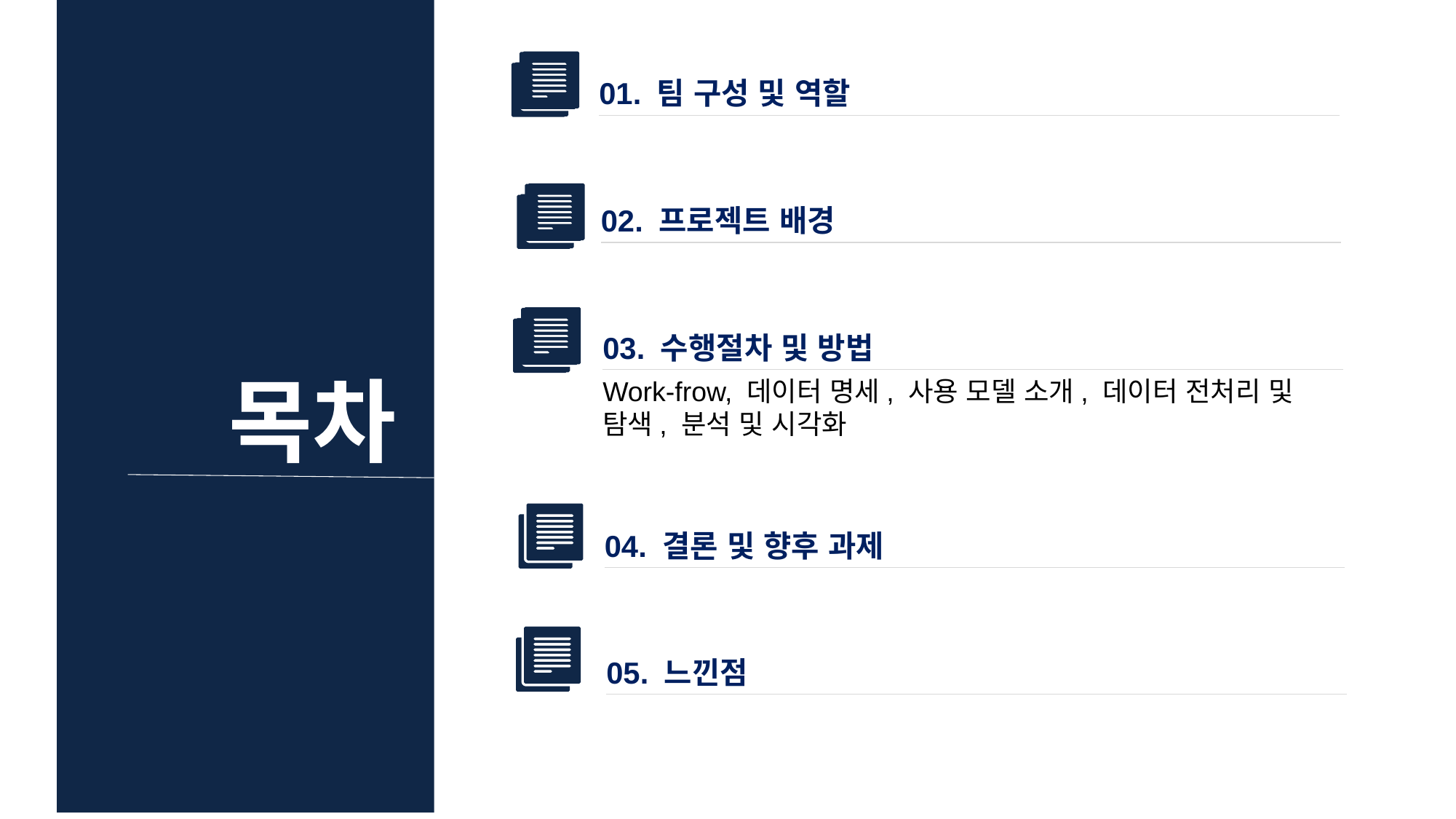

01. 팀 구성 및 역할

02. 프로젝트 배경

03. 수행절차 및 방법
Work-frow, 데이터 명세, 사용 모델 소개, 데이터 전처리 및 탐색, 분석 및 시각화
# 목차

04. 결론 및 향후 과제

05. 느낀점